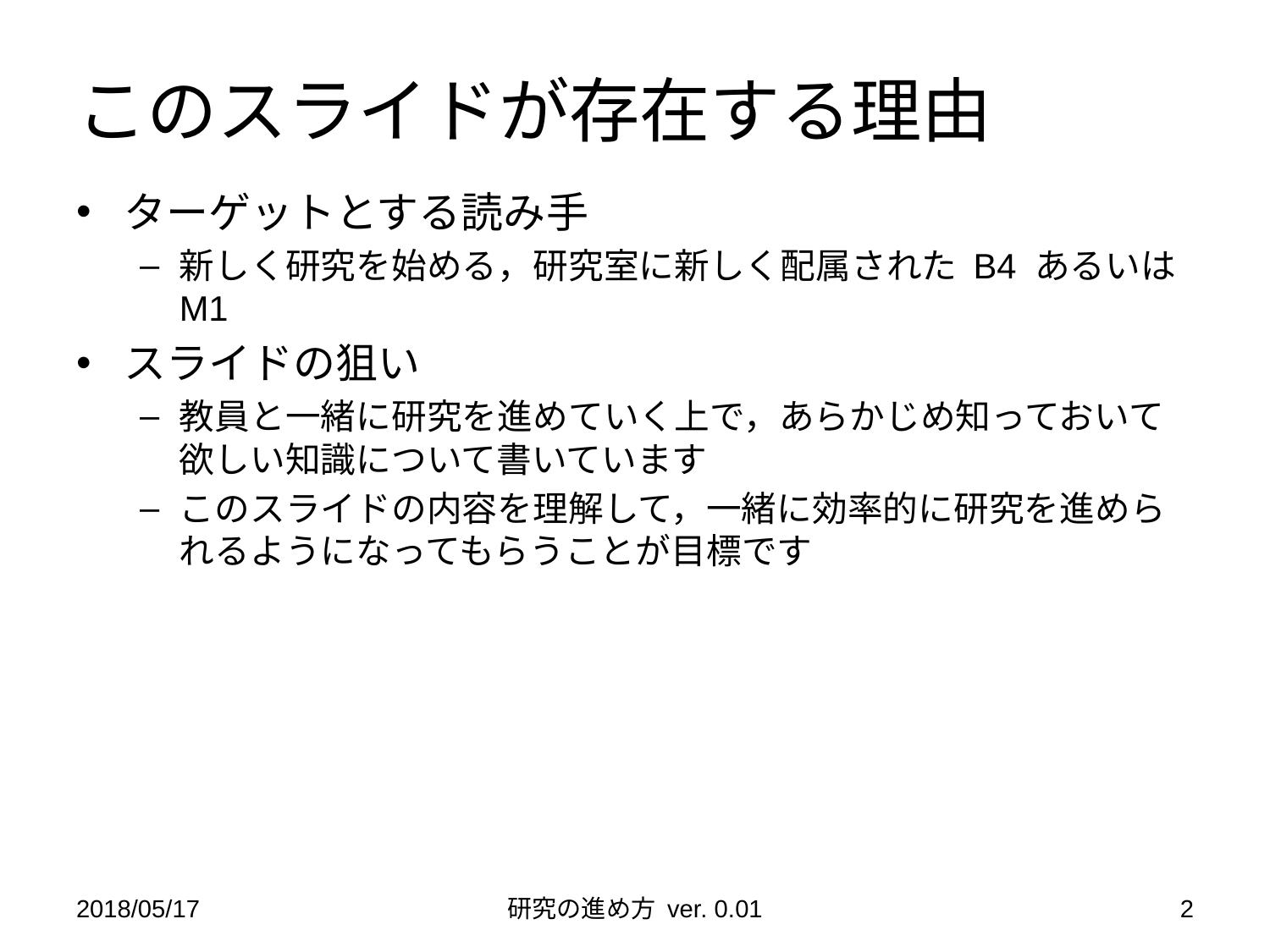

# このスライドが存在する理由
ターゲットとする読み手
新しく研究を始める，研究室に新しく配属された B4 あるいは M1
スライドの狙い
教員と一緒に研究を進めていく上で，あらかじめ知っておいて欲しい知識について書いています
このスライドの内容を理解して，一緒に効率的に研究を進められるようになってもらうことが目標です
2018/05/17
研究の進め方 ver. 0.01
2